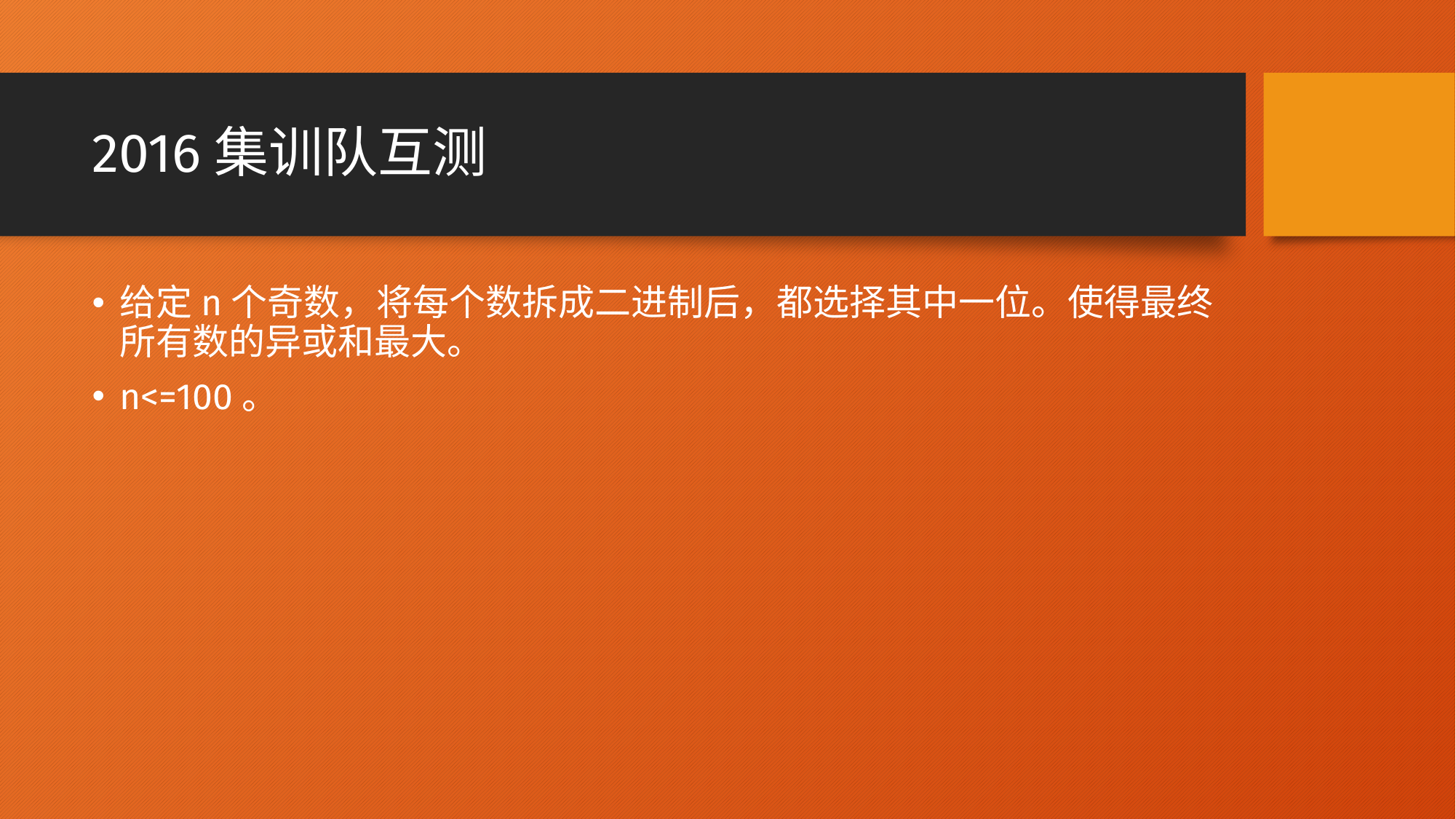

# 2016集训队互测
给定n个奇数，将每个数拆成二进制后，都选择其中一位。使得最终所有数的异或和最大。
n<=100。